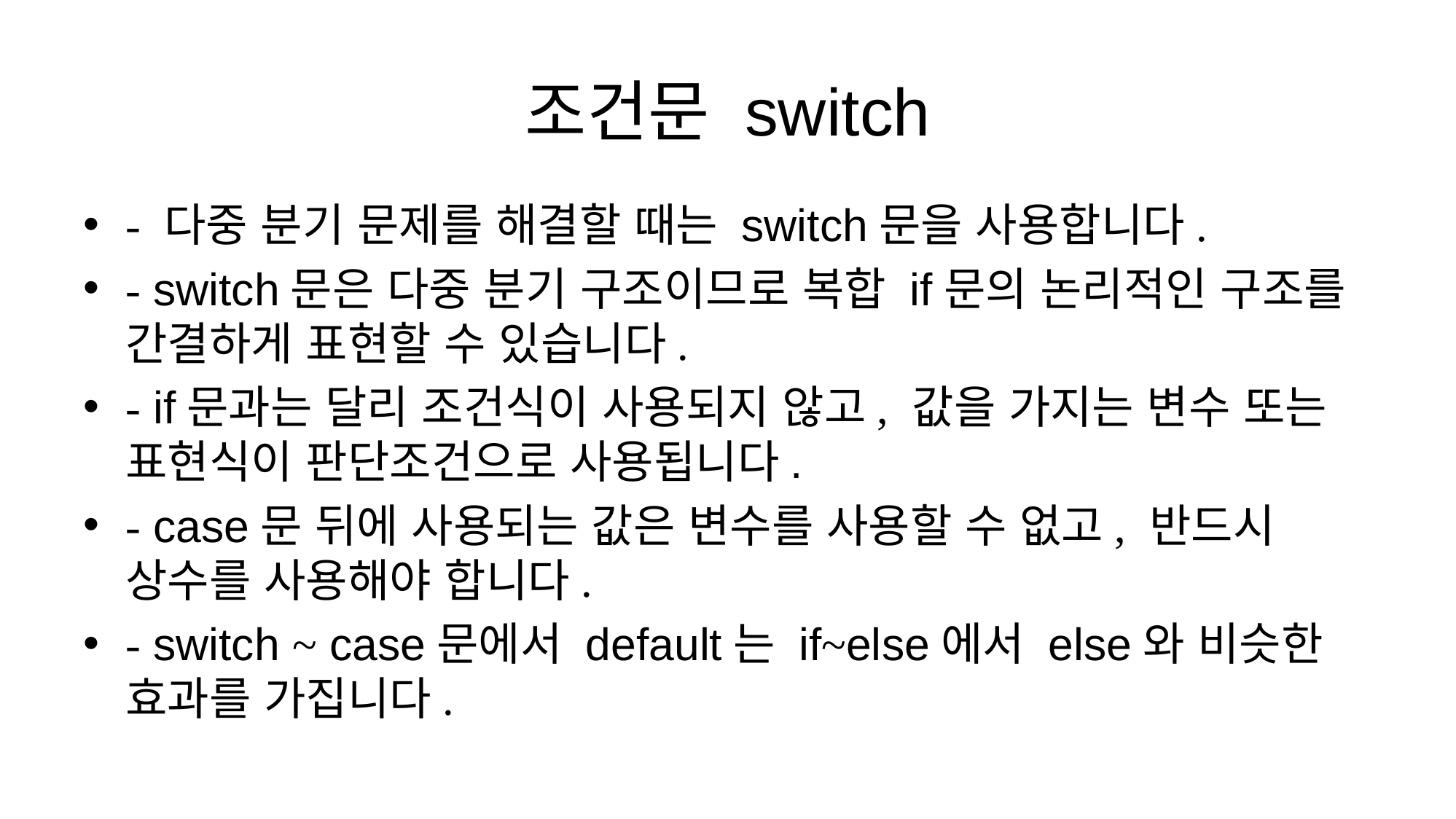

# 조건문 switch
- 다중 분기 문제를 해결할 때는 switch문을 사용합니다.
- switch문은 다중 분기 구조이므로 복합 if문의 논리적인 구조를 간결하게 표현할 수 있습니다.
- if문과는 달리 조건식이 사용되지 않고, 값을 가지는 변수 또는 표현식이 판단조건으로 사용됩니다.
- case문 뒤에 사용되는 값은 변수를 사용할 수 없고, 반드시 상수를 사용해야 합니다.
- switch ~ case문에서 default는 if~else에서 else와 비슷한 효과를 가집니다.